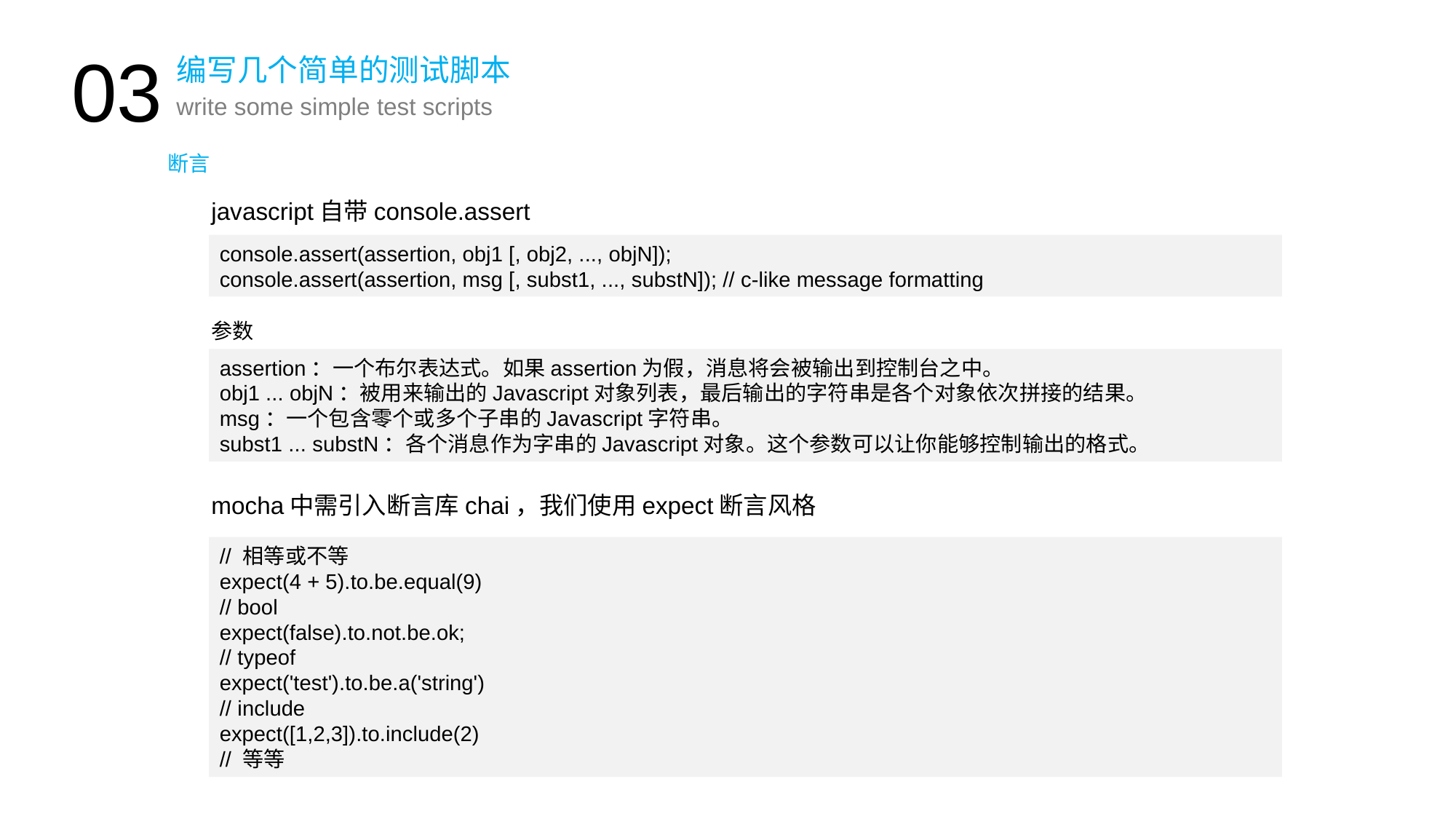

03
编写几个简单的测试脚本
write some simple test scripts
断言
javascript自带console.assert
console.assert(assertion, obj1 [, obj2, ..., objN]);
console.assert(assertion, msg [, subst1, ..., substN]); // c-like message formatting
参数
assertion：一个布尔表达式。如果assertion为假，消息将会被输出到控制台之中。
obj1 ... objN：被用来输出的Javascript对象列表，最后输出的字符串是各个对象依次拼接的结果。
msg：一个包含零个或多个子串的Javascript字符串。
subst1 ... substN：各个消息作为字串的Javascript对象。这个参数可以让你能够控制输出的格式。
mocha中需引入断言库chai，我们使用expect断言风格
// 相等或不等
expect(4 + 5).to.be.equal(9)
// bool
expect(false).to.not.be.ok;
// typeof
expect('test').to.be.a('string')
// include
expect([1,2,3]).to.include(2)
// 等等